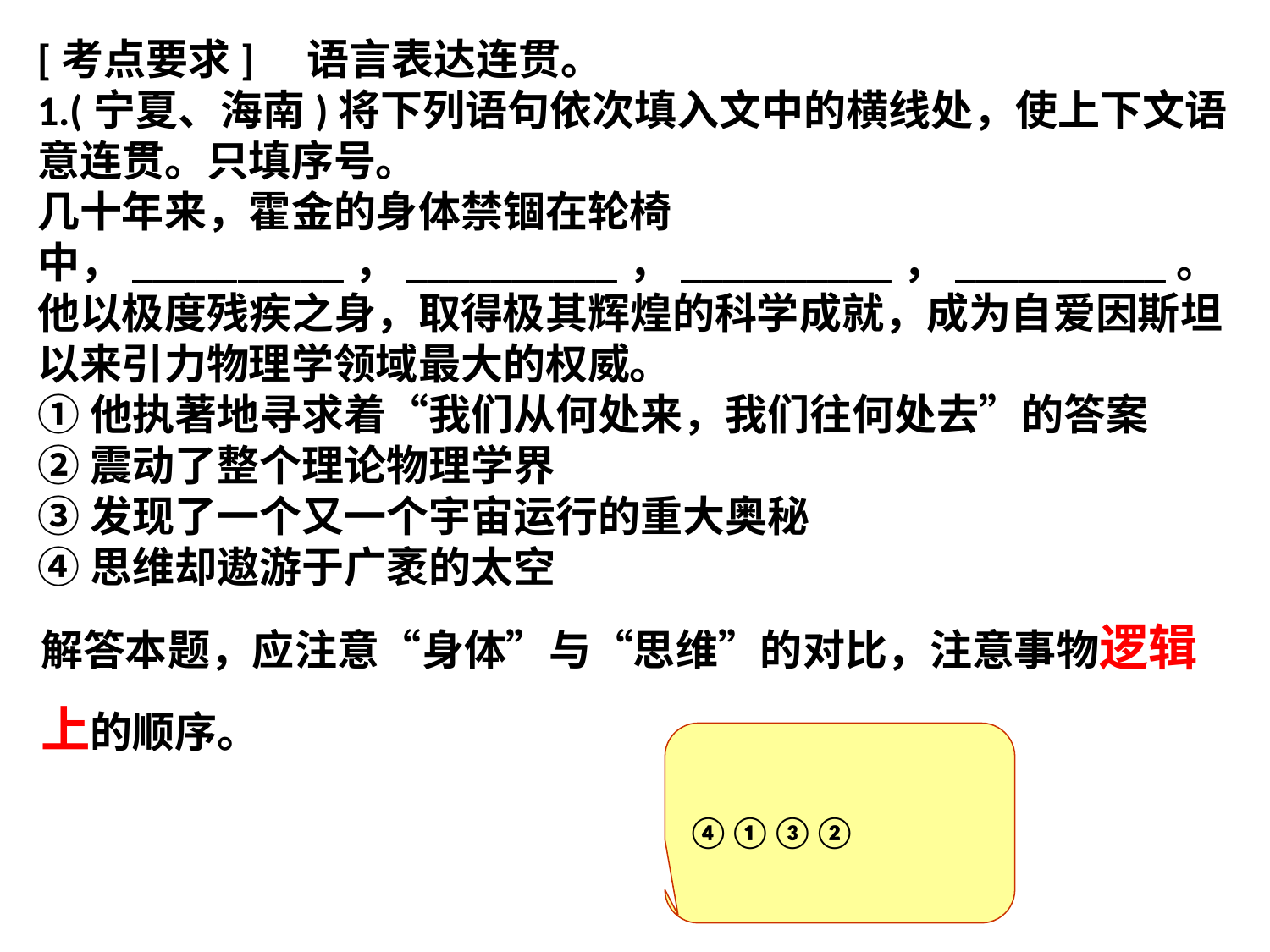

[考点要求]　语言表达连贯。
1.(宁夏、海南)将下列语句依次填入文中的横线处，使上下文语意连贯。只填序号。
几十年来，霍金的身体禁锢在轮椅中，__________，__________，__________，__________。他以极度残疾之身，取得极其辉煌的科学成就，成为自爱因斯坦以来引力物理学领域最大的权威。
①他执著地寻求着“我们从何处来，我们往何处去”的答案
②震动了整个理论物理学界
③发现了一个又一个宇宙运行的重大奥秘
④思维却遨游于广袤的太空
解答本题，应注意“身体”与“思维”的对比，注意事物逻辑上的顺序。
④①③②